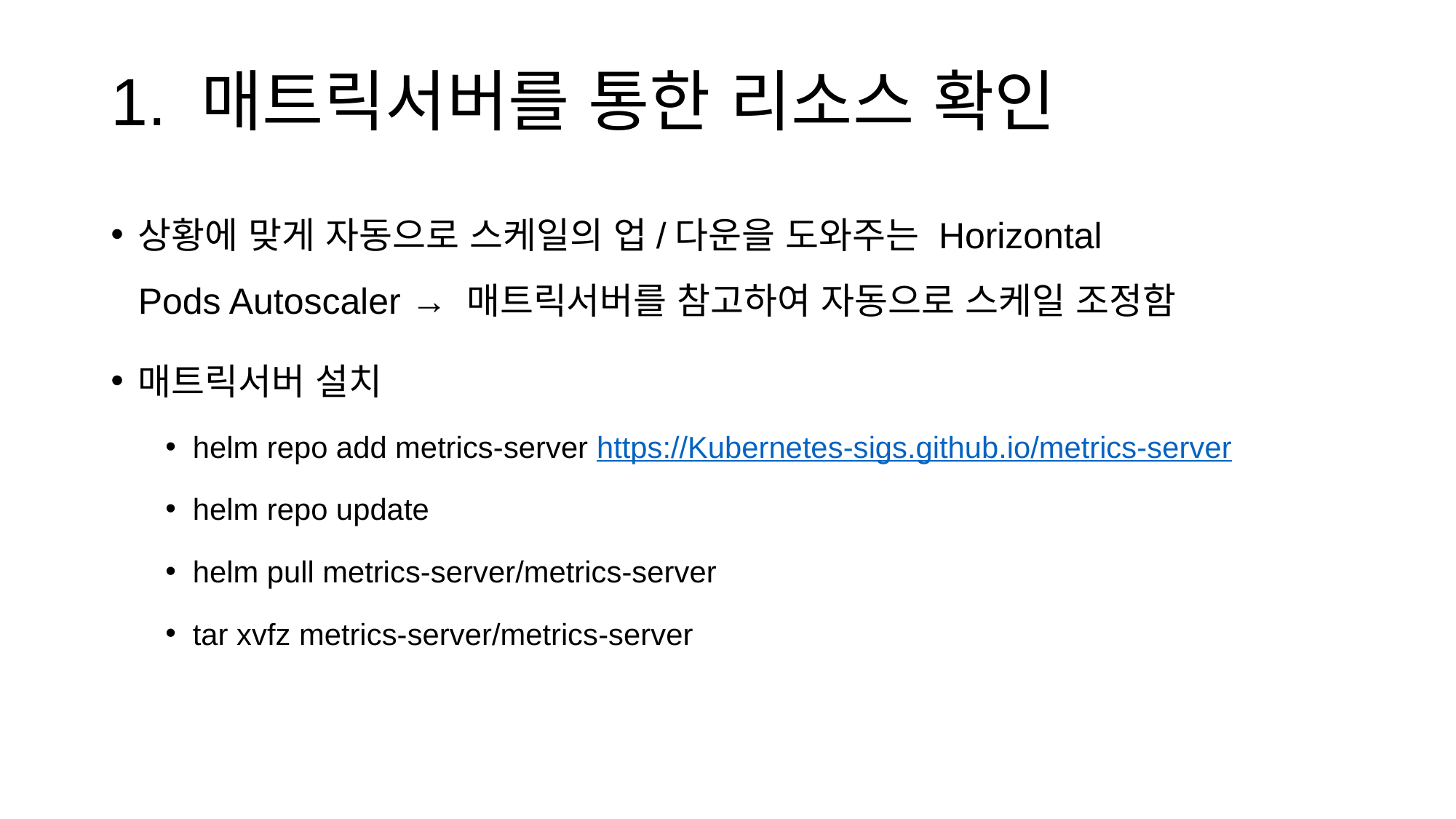

# 1. 매트릭서버를 통한 리소스 확인
상황에 맞게 자동으로 스케일의 업/다운을 도와주는 Horizontal
Pods Autoscaler → 매트릭서버를 참고하여 자동으로 스케일 조정함
매트릭서버 설치
helm repo add metrics-server https://Kubernetes-sigs.github.io/metrics-server
helm repo update
helm pull metrics-server/metrics-server
tar xvfz metrics-server/metrics-server